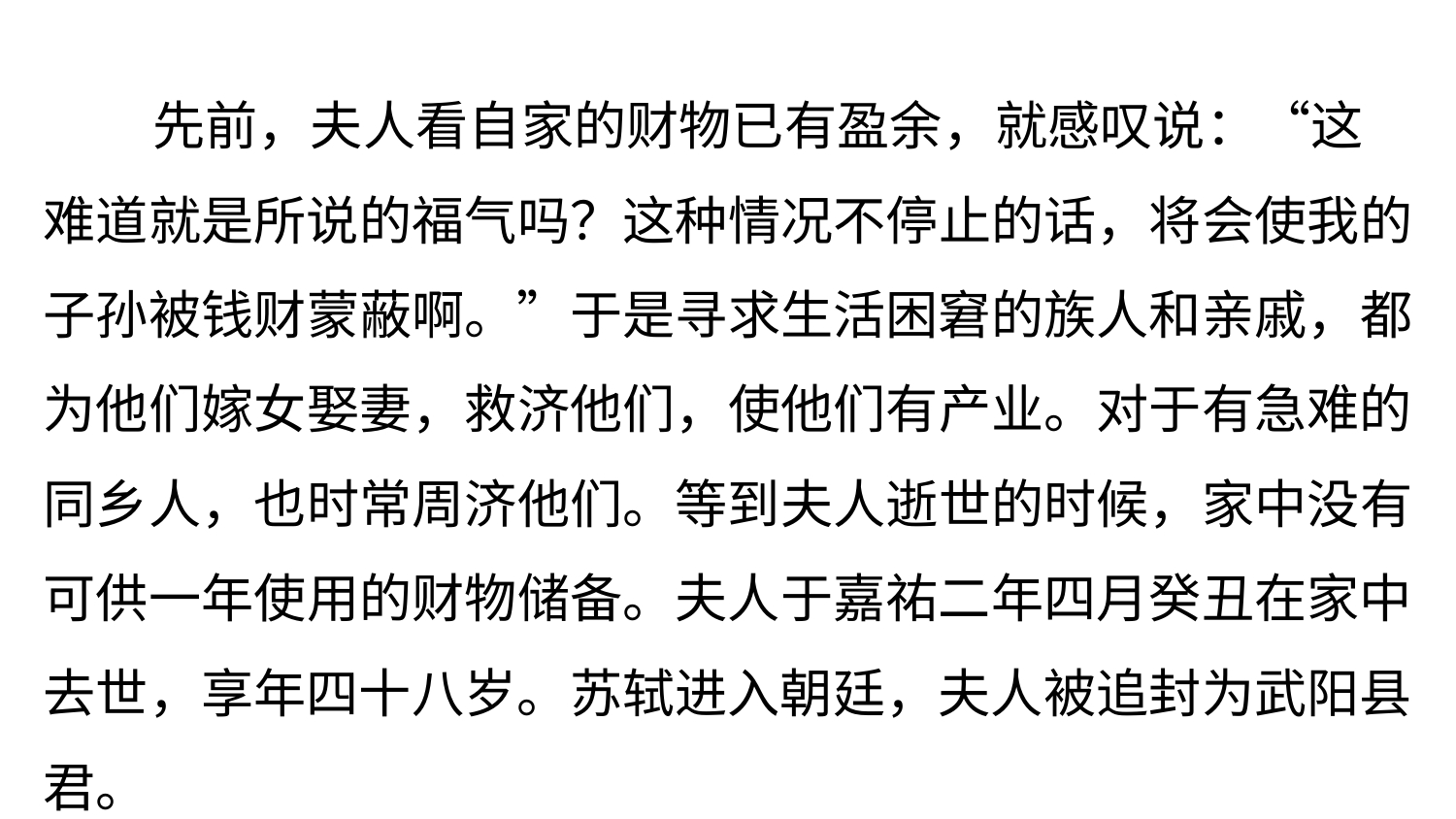

先前，夫人看自家的财物已有盈余，就感叹说：“这难道就是所说的福气吗？这种情况不停止的话，将会使我的子孙被钱财蒙蔽啊。”于是寻求生活困窘的族人和亲戚，都为他们嫁女娶妻，救济他们，使他们有产业。对于有急难的同乡人，也时常周济他们。等到夫人逝世的时候，家中没有可供一年使用的财物储备。夫人于嘉祐二年四月癸丑在家中去世，享年四十八岁。苏轼进入朝廷，夫人被追封为武阳县君。